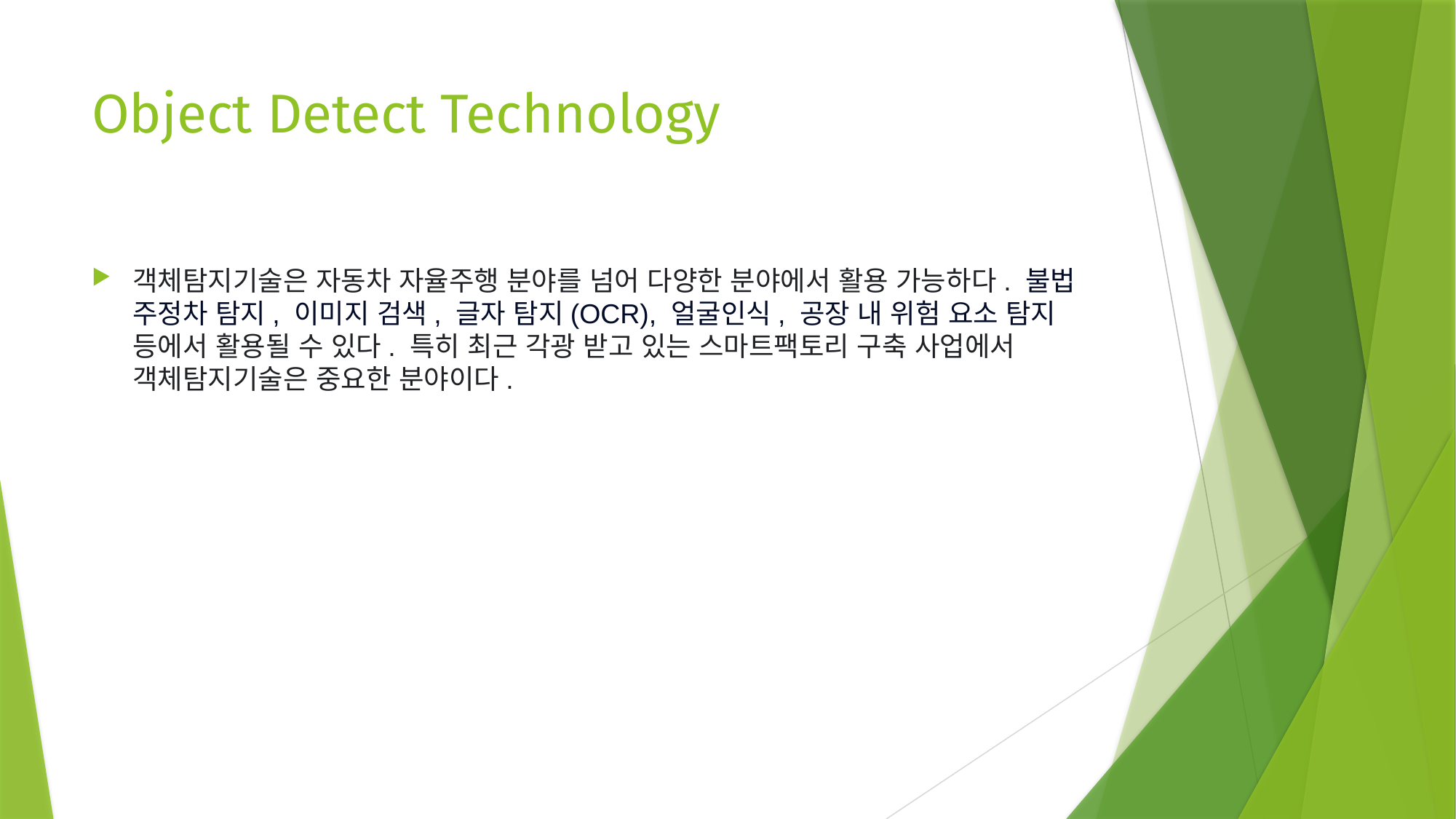

# Object Detect Technology
객체탐지기술은 자동차 자율주행 분야를 넘어 다양한 분야에서 활용 가능하다. 불법 주정차 탐지, 이미지 검색, 글자 탐지(OCR), 얼굴인식, 공장 내 위험 요소 탐지 등에서 활용될 수 있다. 특히 최근 각광 받고 있는 스마트팩토리 구축 사업에서 객체탐지기술은 중요한 분야이다.